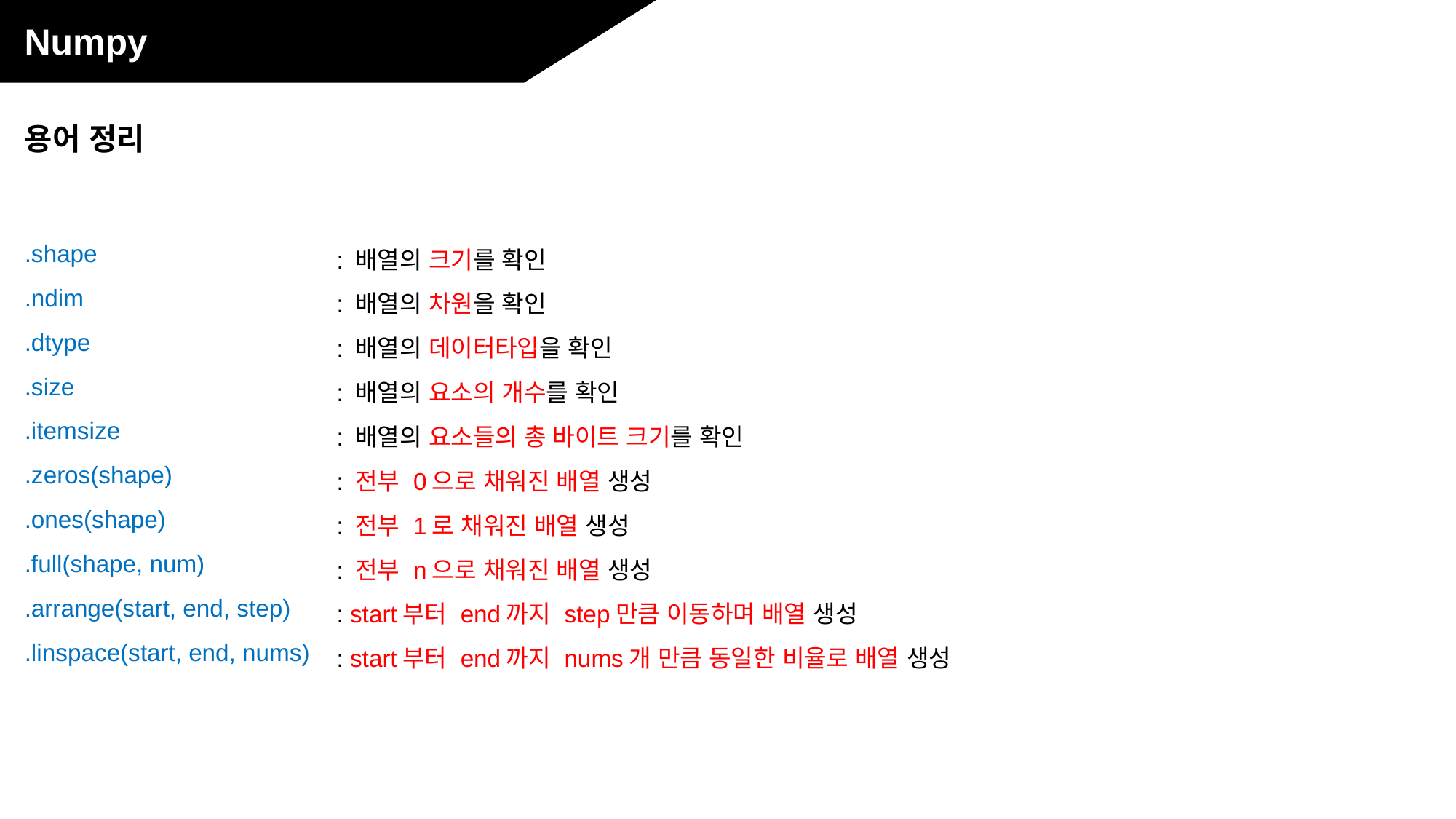

Numpy
용어 정리
| .shape | : 배열의 크기를 확인 |
| --- | --- |
| .ndim | : 배열의 차원을 확인 |
| .dtype | : 배열의 데이터타입을 확인 |
| .size | : 배열의 요소의 개수를 확인 |
| .itemsize | : 배열의 요소들의 총 바이트 크기를 확인 |
| .zeros(shape) | : 전부 0으로 채워진 배열 생성 |
| .ones(shape) | : 전부 1로 채워진 배열 생성 |
| .full(shape, num) | : 전부 n으로 채워진 배열 생성 |
| .arrange(start, end, step) | : start부터 end까지 step만큼 이동하며 배열 생성 |
| .linspace(start, end, nums) | : start부터 end까지 nums개 만큼 동일한 비율로 배열 생성 |